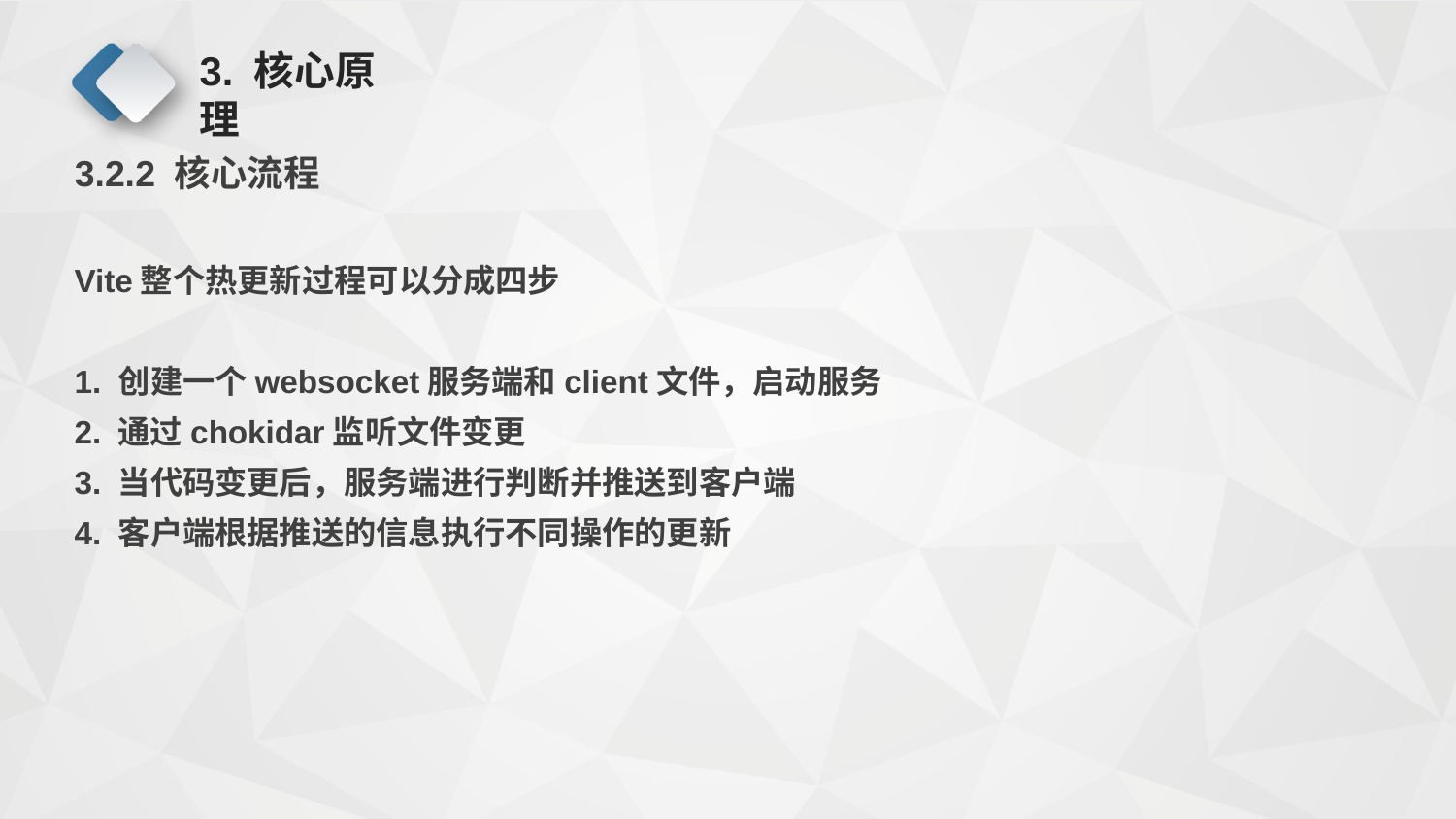

# 3. 核心原理
3.2.2 核心流程
Vite整个热更新过程可以分成四步

1. 创建一个websocket服务端和client文件，启动服务
2. 通过chokidar监听文件变更
3. 当代码变更后，服务端进行判断并推送到客户端
4. 客户端根据推送的信息执行不同操作的更新